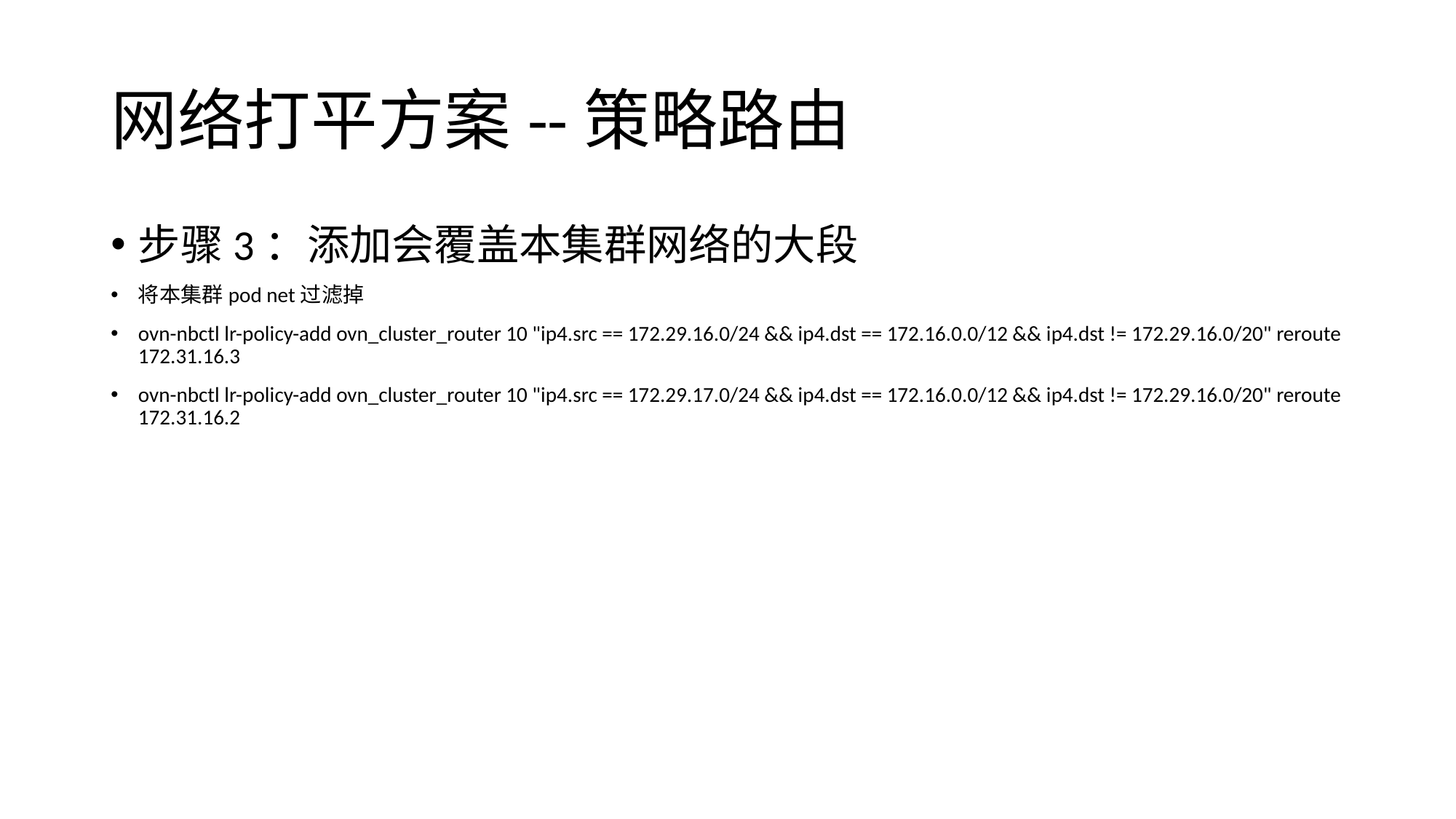

# 网络打平方案--策略路由
步骤3：添加会覆盖本集群网络的大段
将本集群pod net过滤掉
ovn-nbctl lr-policy-add ovn_cluster_router 10 "ip4.src == 172.29.16.0/24 && ip4.dst == 172.16.0.0/12 && ip4.dst != 172.29.16.0/20" reroute 172.31.16.3
ovn-nbctl lr-policy-add ovn_cluster_router 10 "ip4.src == 172.29.17.0/24 && ip4.dst == 172.16.0.0/12 && ip4.dst != 172.29.16.0/20" reroute 172.31.16.2